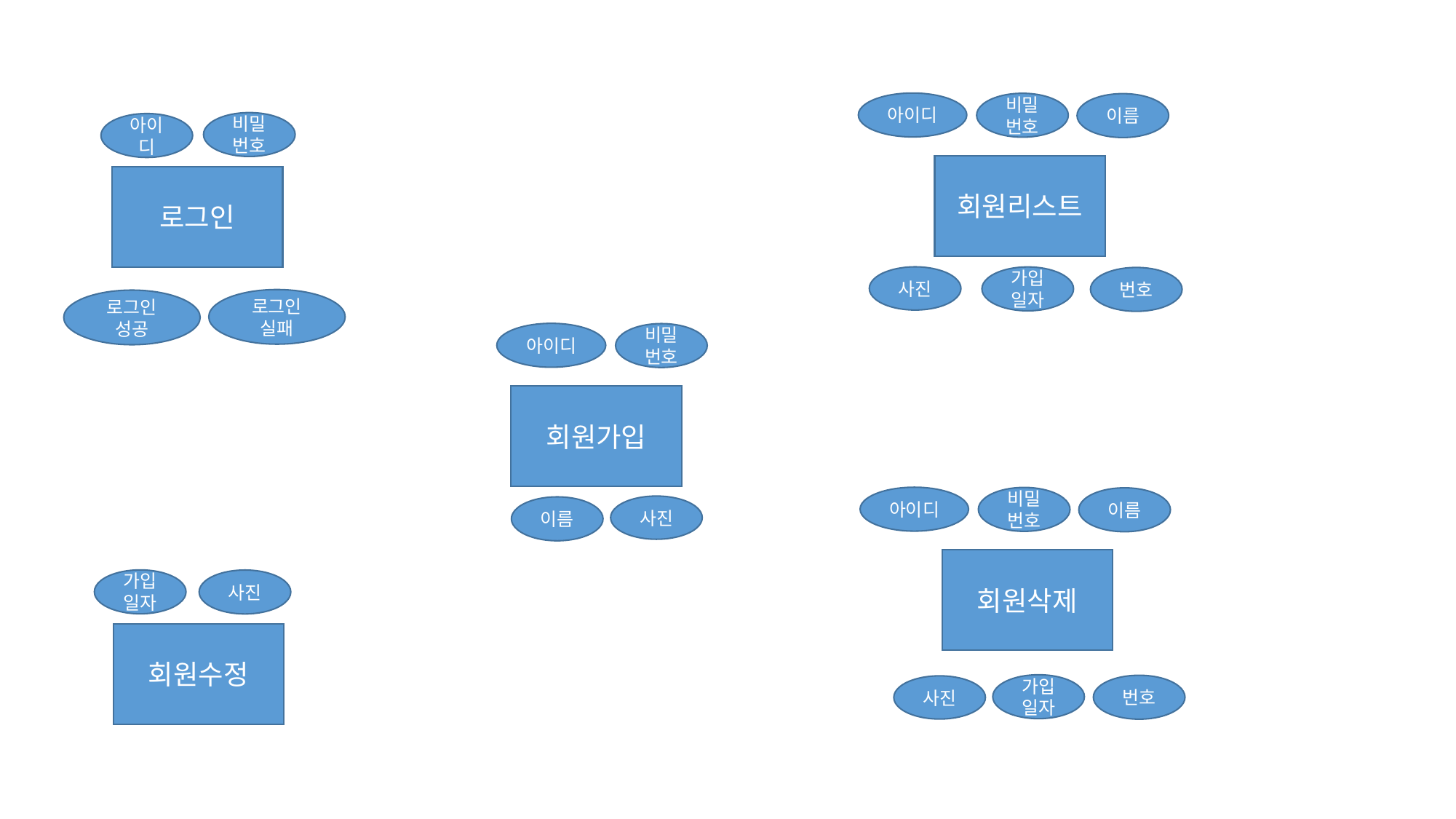

아이디
비밀번호
이름
비밀번호
아이디
회원리스트
로그인
사진
가입일자
번호
로그인
실패
로그인
성공
아이디
비밀번호
회원가입
아이디
비밀번호
이름
사진
이름
회원삭제
가입일자
사진
회원수정
가입일자
번호
사진